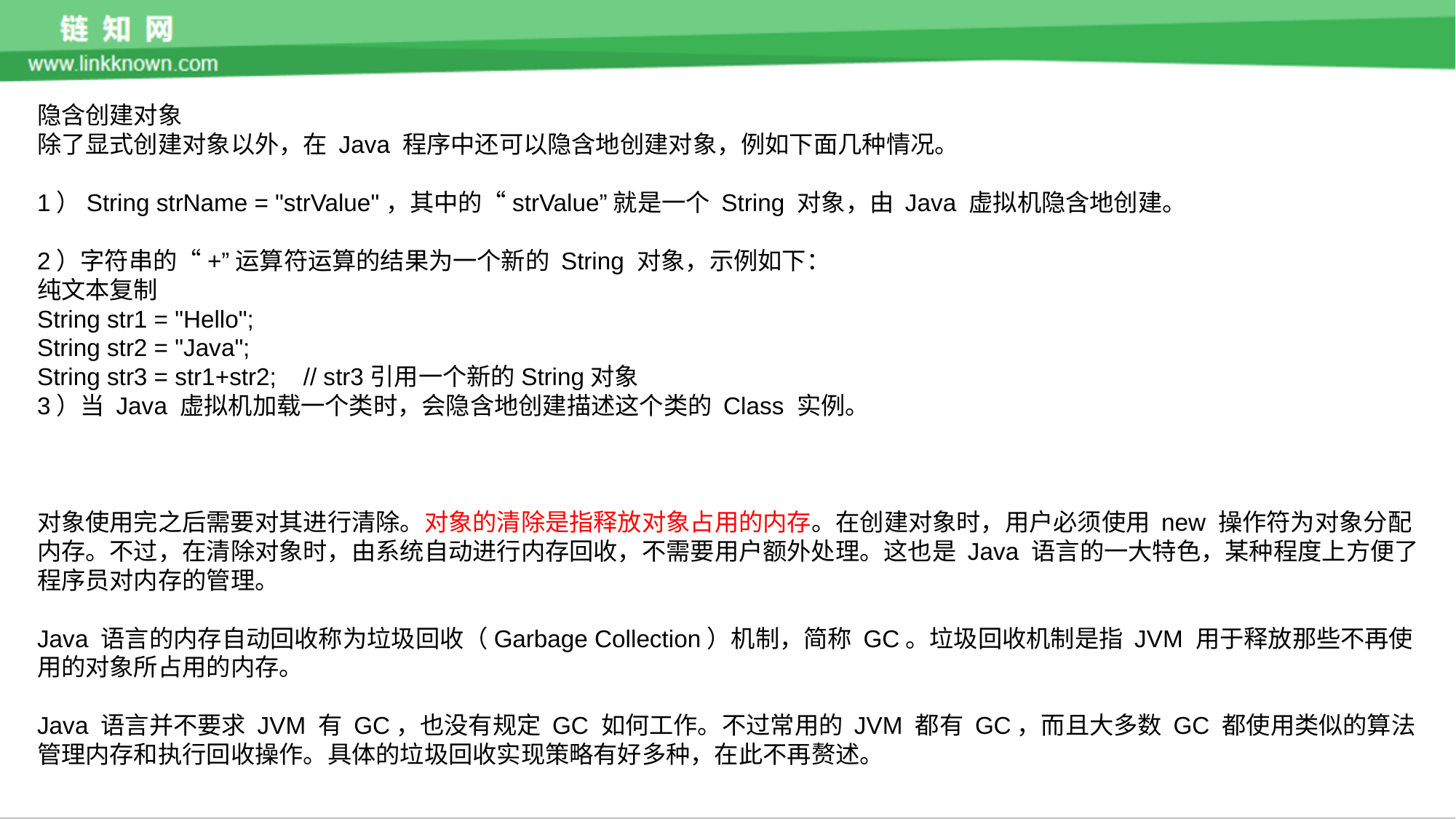

隐含创建对象
除了显式创建对象以外，在 Java 程序中还可以隐含地创建对象，例如下面几种情况。

1）String strName = "strValue"，其中的“strValue”就是一个 String 对象，由 Java 虚拟机隐含地创建。

2）字符串的“+”运算符运算的结果为一个新的 String 对象，示例如下：
纯文本复制
String str1 = "Hello";
String str2 = "Java";
String str3 = str1+str2;    // str3引用一个新的String对象
3）当 Java 虚拟机加载一个类时，会隐含地创建描述这个类的 Class 实例。

对象使用完之后需要对其进行清除。对象的清除是指释放对象占用的内存。在创建对象时，用户必须使用 new 操作符为对象分配内存。不过，在清除对象时，由系统自动进行内存回收，不需要用户额外处理。这也是 Java 语言的一大特色，某种程度上方便了程序员对内存的管理。

Java 语言的内存自动回收称为垃圾回收（Garbage Collection）机制，简称 GC。垃圾回收机制是指 JVM 用于释放那些不再使用的对象所占用的内存。

Java 语言并不要求 JVM 有 GC，也没有规定 GC 如何工作。不过常用的 JVM 都有 GC，而且大多数 GC 都使用类似的算法管理内存和执行回收操作。具体的垃圾回收实现策略有好多种，在此不再赘述。